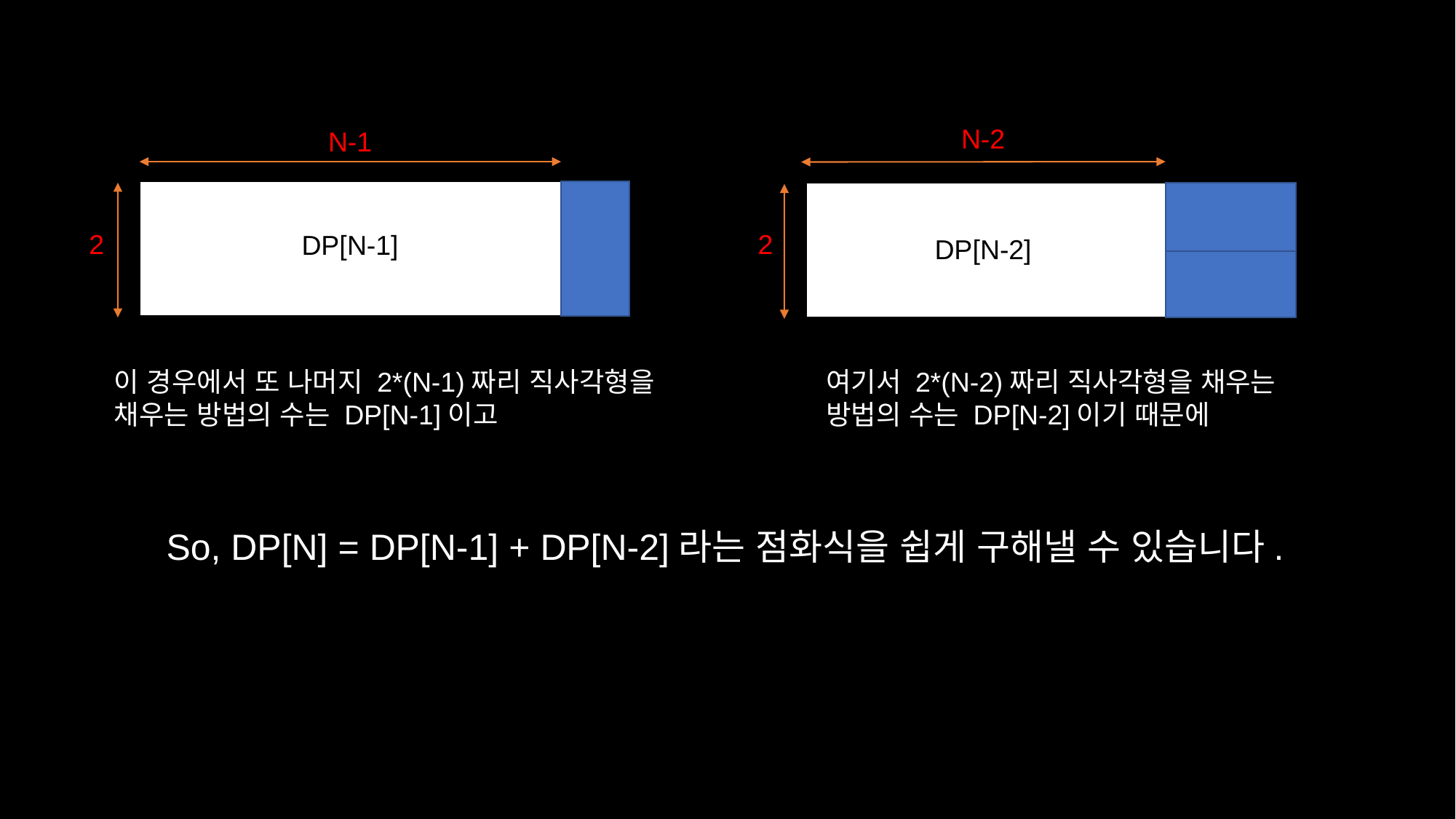

N-2
N-1

2
2
DP[N-1]
DP[N-2]

이 경우에서 또 나머지 2*(N-1)짜리 직사각형을
채우는 방법의 수는 DP[N-1]이고
여기서 2*(N-2)짜리 직사각형을 채우는
방법의 수는 DP[N-2]이기 때문에
So, DP[N] = DP[N-1] + DP[N-2]라는 점화식을 쉽게 구해낼 수 있습니다.